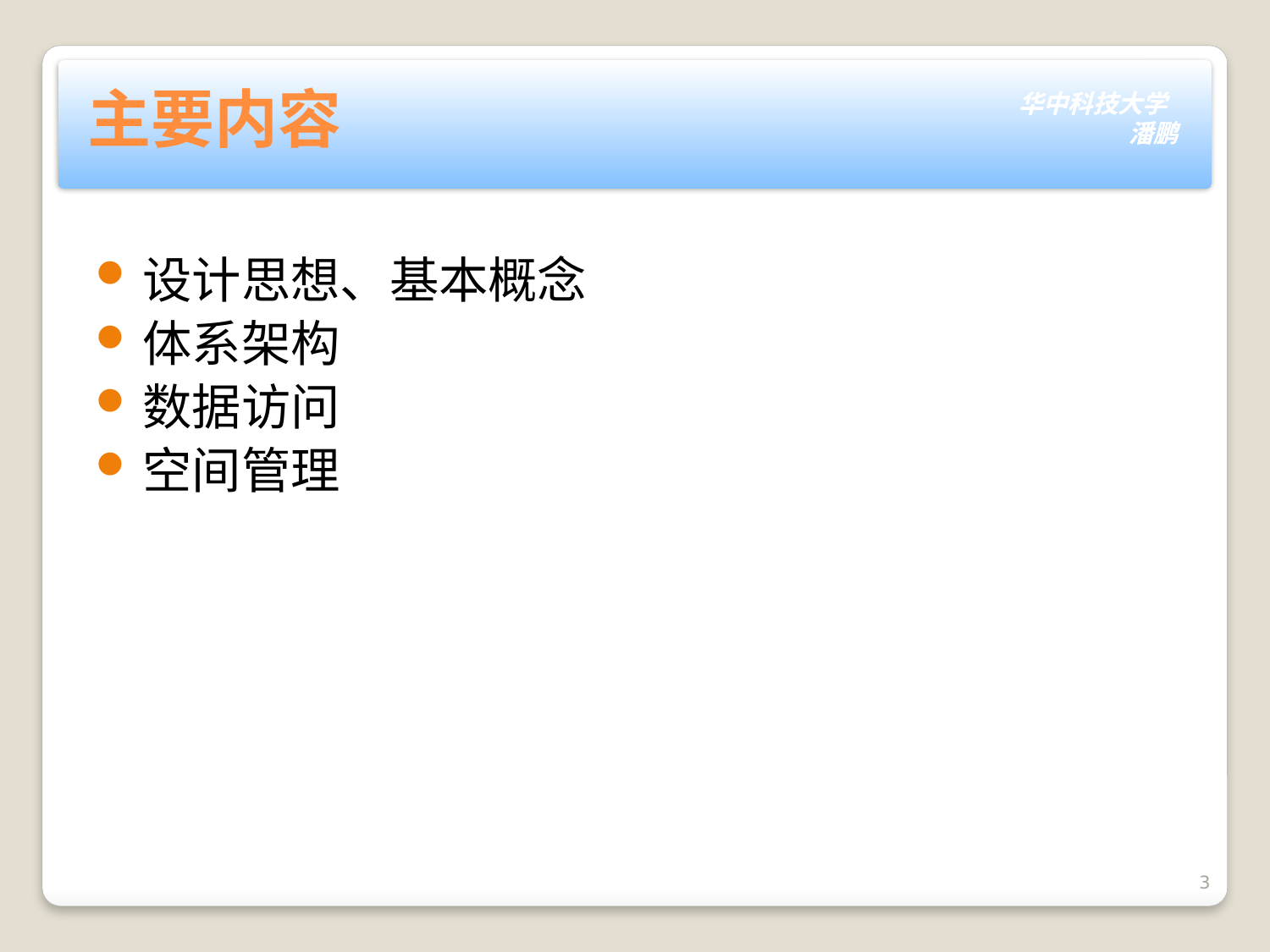

# 主要内容
设计思想、基本概念
体系架构
数据访问
空间管理

3